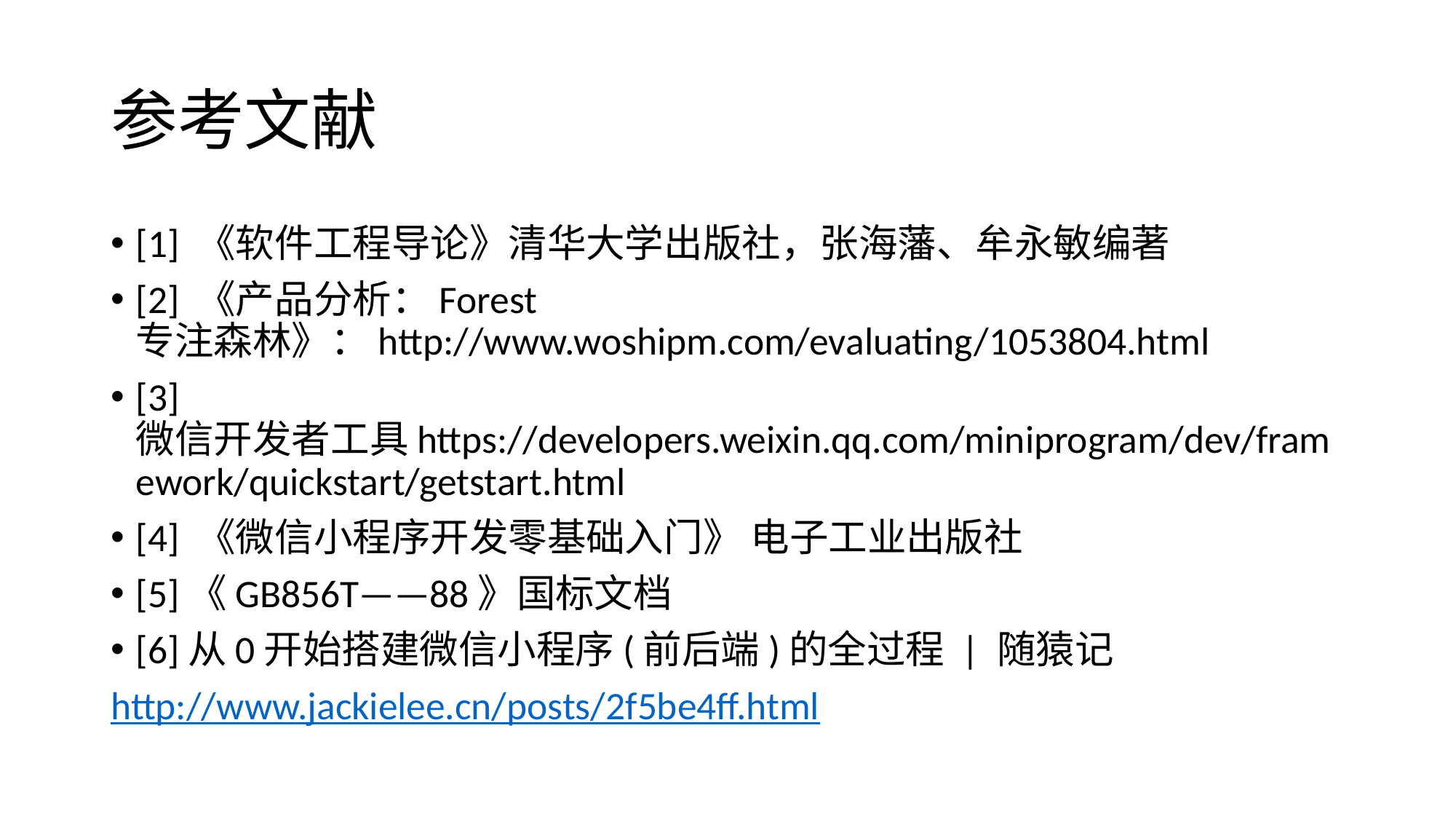

# 参考文献
[1] 《软件工程导论》清华大学出版社，张海藩、牟永敏编著
[2] 《产品分析：Forest 专注森林》：http://www.woshipm.com/evaluating/1053804.html
[3] 微信开发者工具https://developers.weixin.qq.com/miniprogram/dev/framework/quickstart/getstart.html
[4] 《微信小程序开发零基础入门》 电子工业出版社
[5]《GB856T——88》国标文档
[6]从0开始搭建微信小程序(前后端)的全过程 | 随猿记
http://www.jackielee.cn/posts/2f5be4ff.html